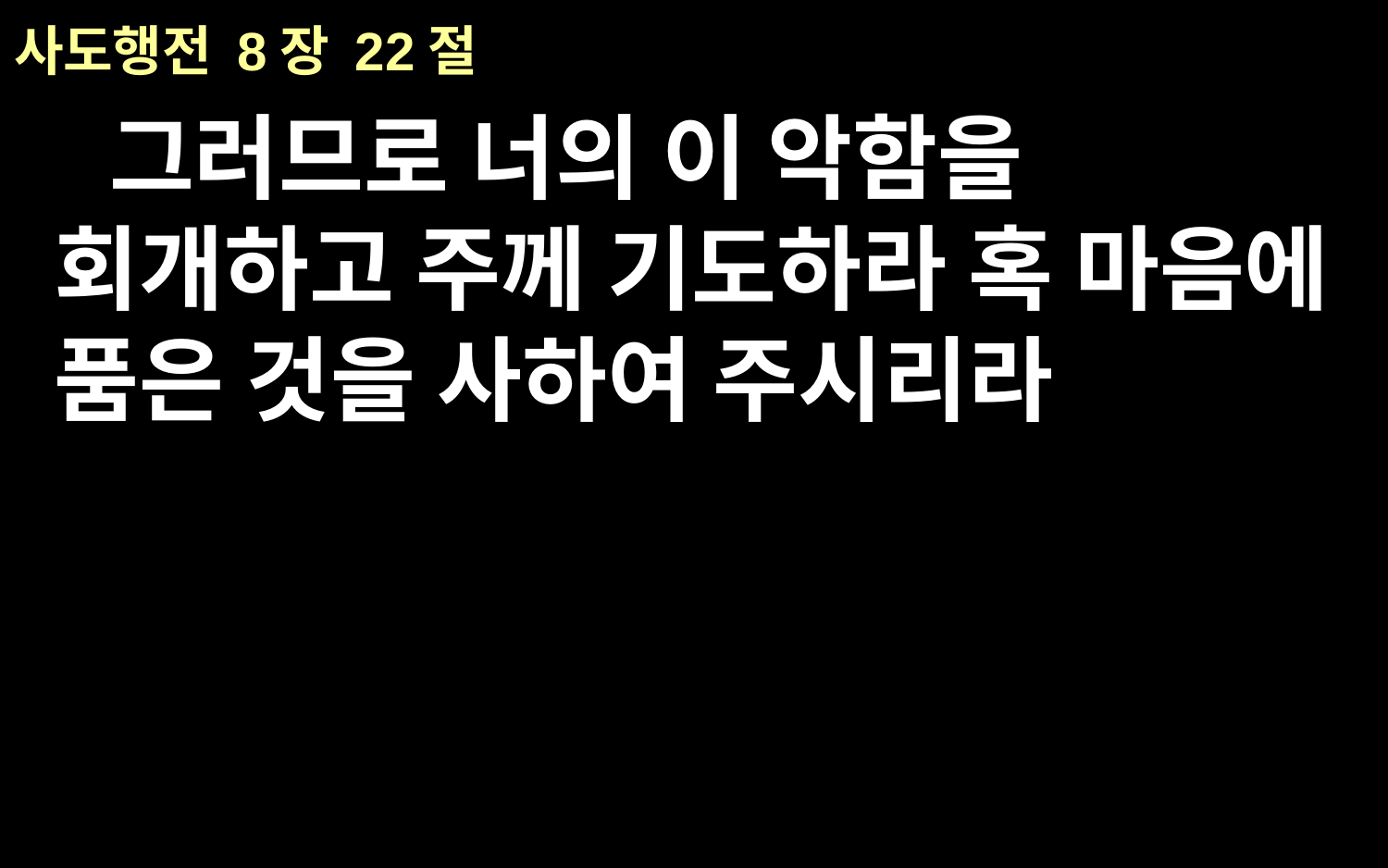

# 사도행전 8장 22절
그러므로 너의 이 악함을 회개하고 주께 기도하라 혹 마음에 품은 것을 사하여 주시리라